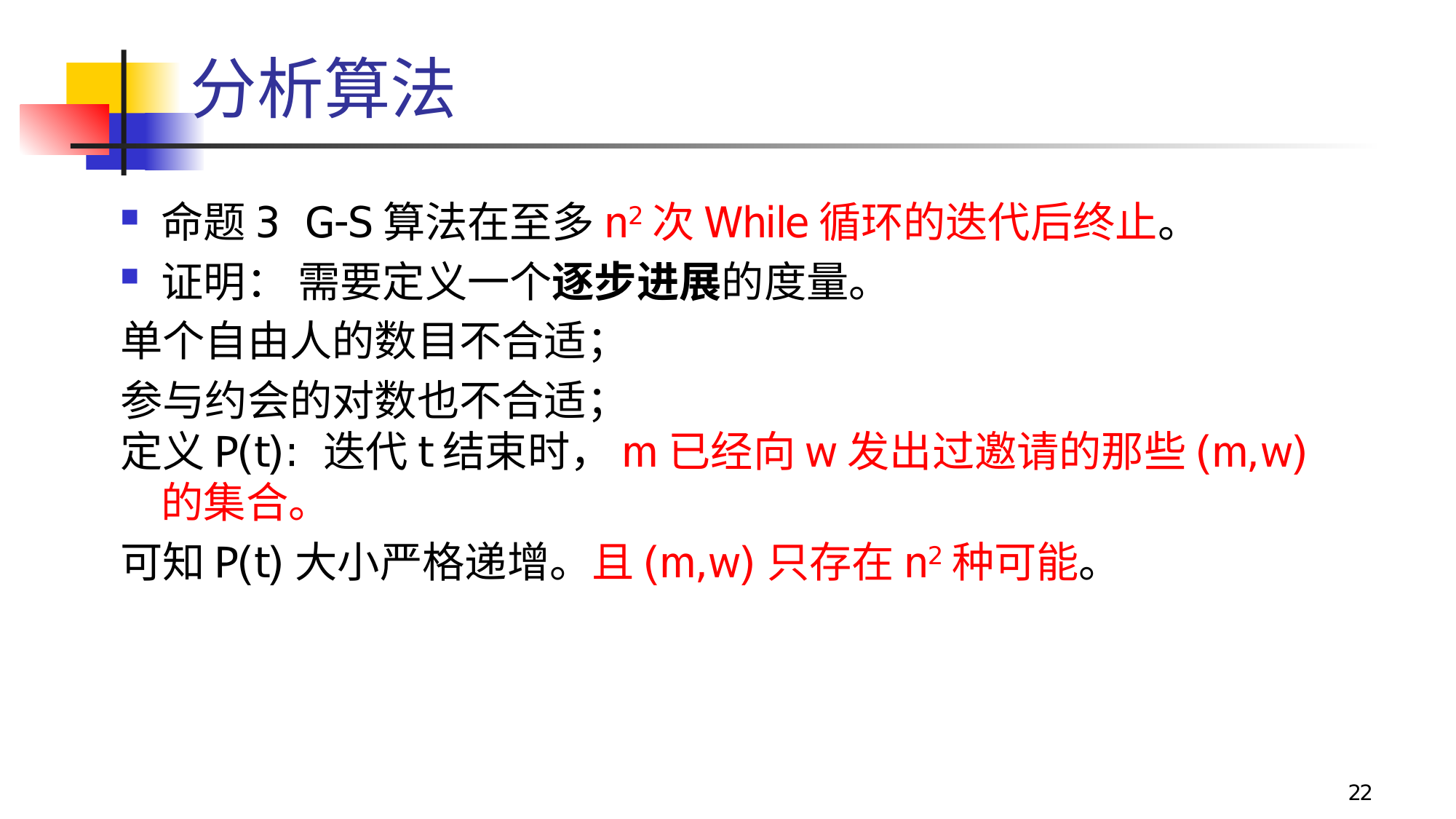

# 分析算法
命题3  G-S算法在至多n2次While循环的迭代后终止。
证明： 需要定义一个逐步进展的度量。
单个自由人的数目不合适；
参与约会的对数也不合适；
定义P(t): 迭代t结束时，m已经向w发出过邀请的那些(m,w)的集合。
可知P(t)大小严格递增。且(m,w)只存在n2种可能。
22